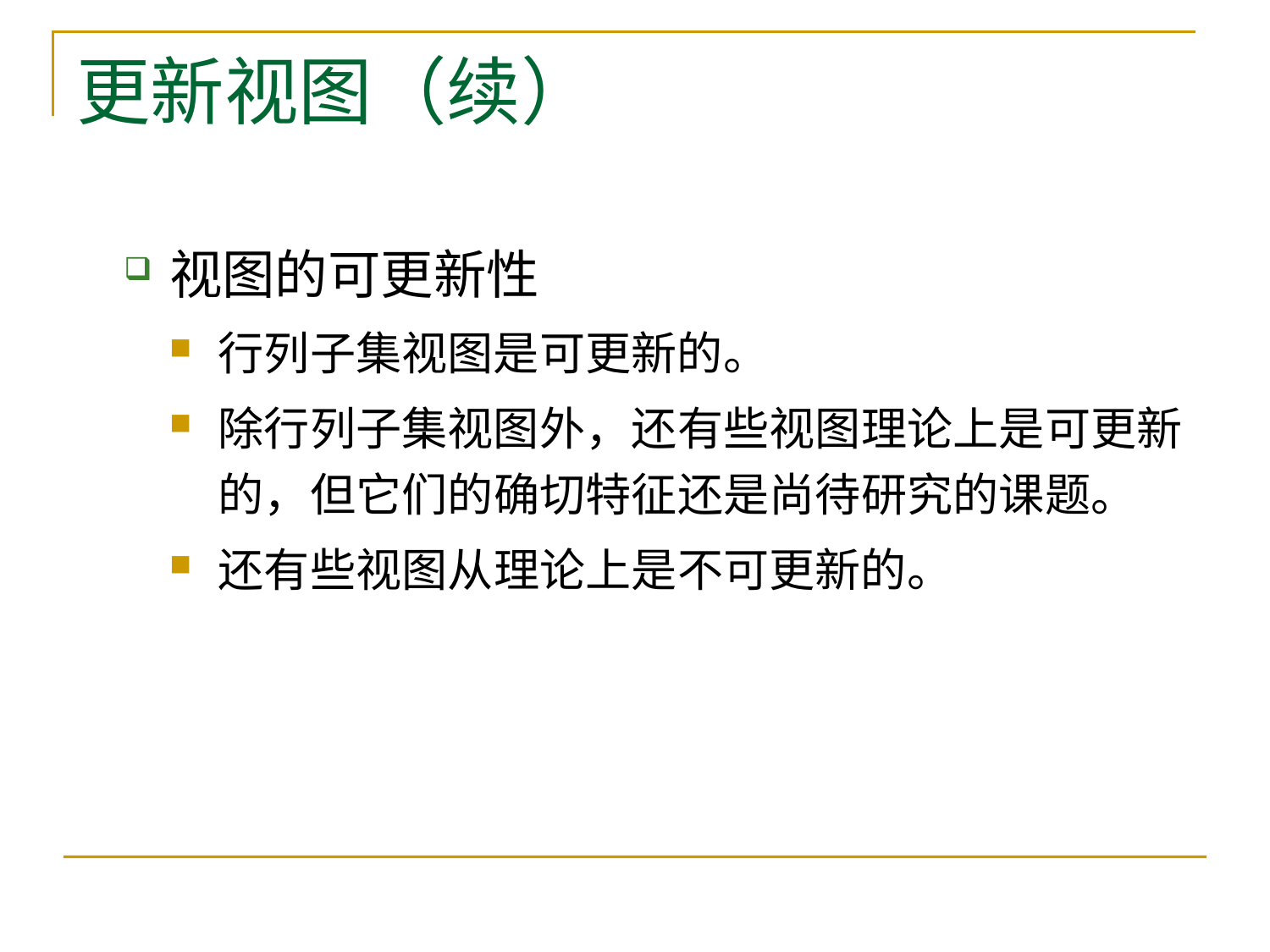

# 更新视图（续）
视图的可更新性
行列子集视图是可更新的。
除行列子集视图外，还有些视图理论上是可更新的，但它们的确切特征还是尚待研究的课题。
还有些视图从理论上是不可更新的。